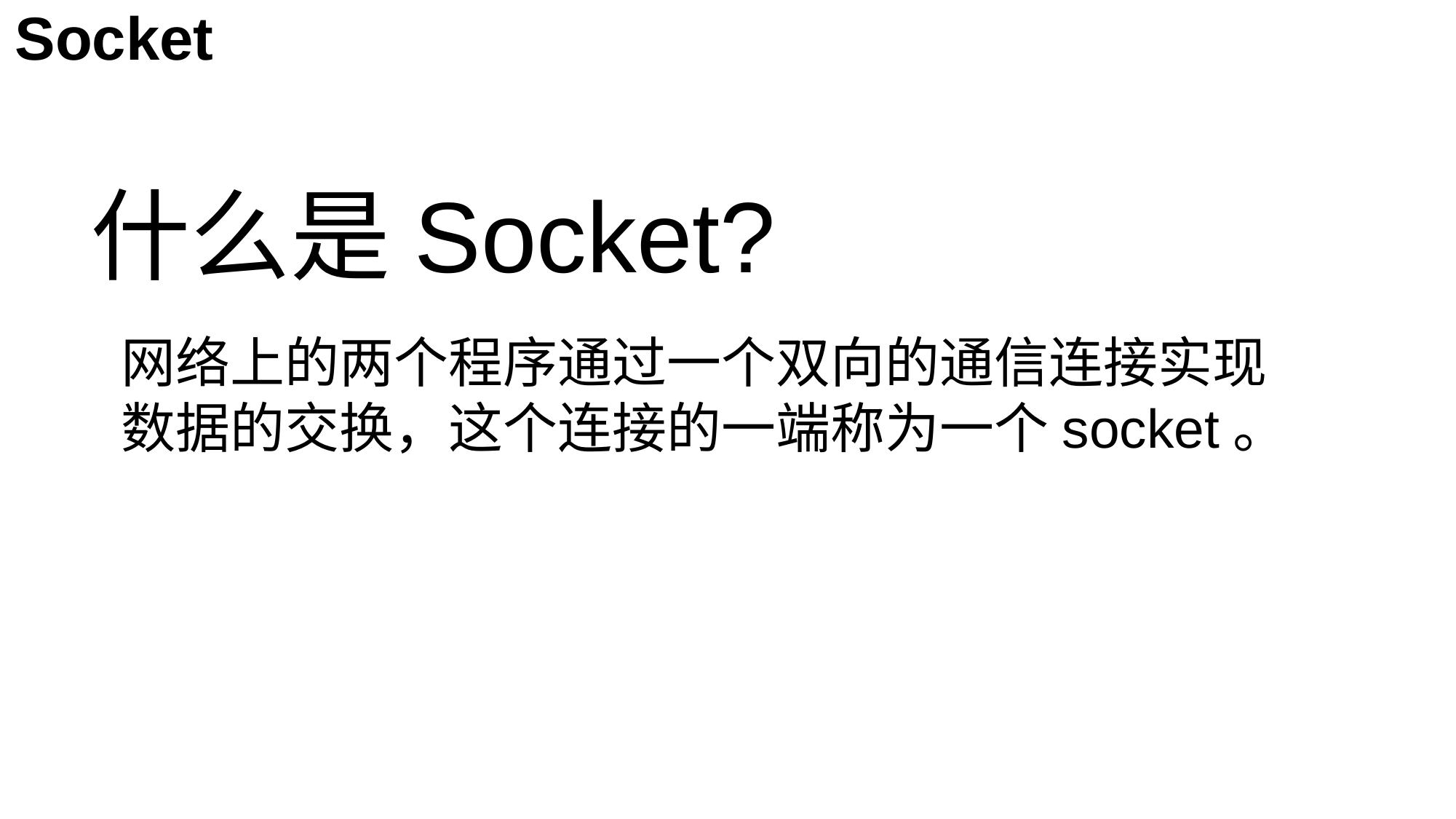

# Socket
什么是Socket?
网络上的两个程序通过一个双向的通信连接实现数据的交换，这个连接的一端称为一个socket。